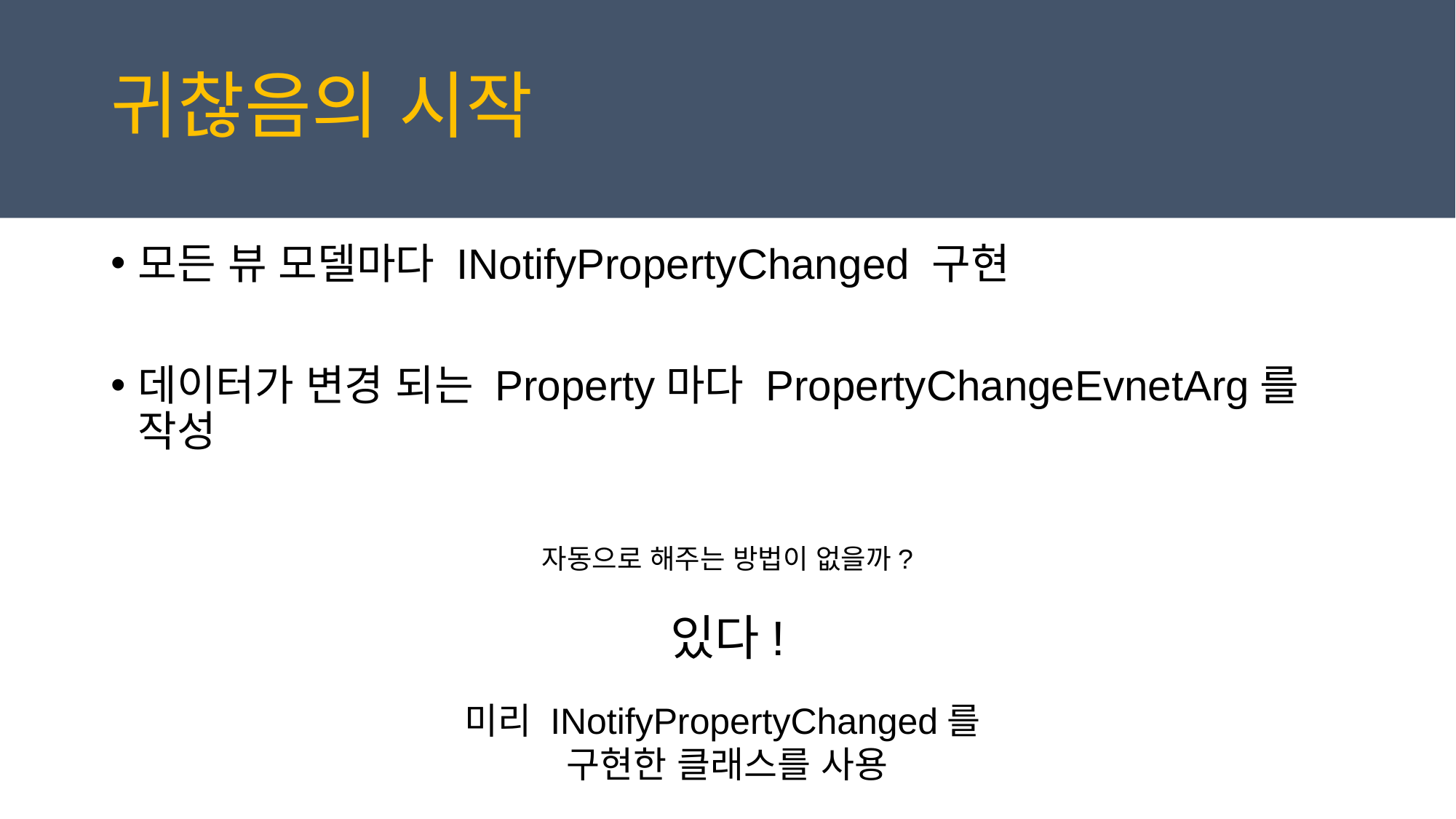

귀찮음의 시작
모든 뷰 모델마다 INotifyPropertyChanged 구현

데이터가 변경 되는 Property마다 PropertyChangeEvnetArg를 작성

자동으로 해주는 방법이 없을까?

있다!

미리 INotifyPropertyChanged를
구현한 클래스를 사용